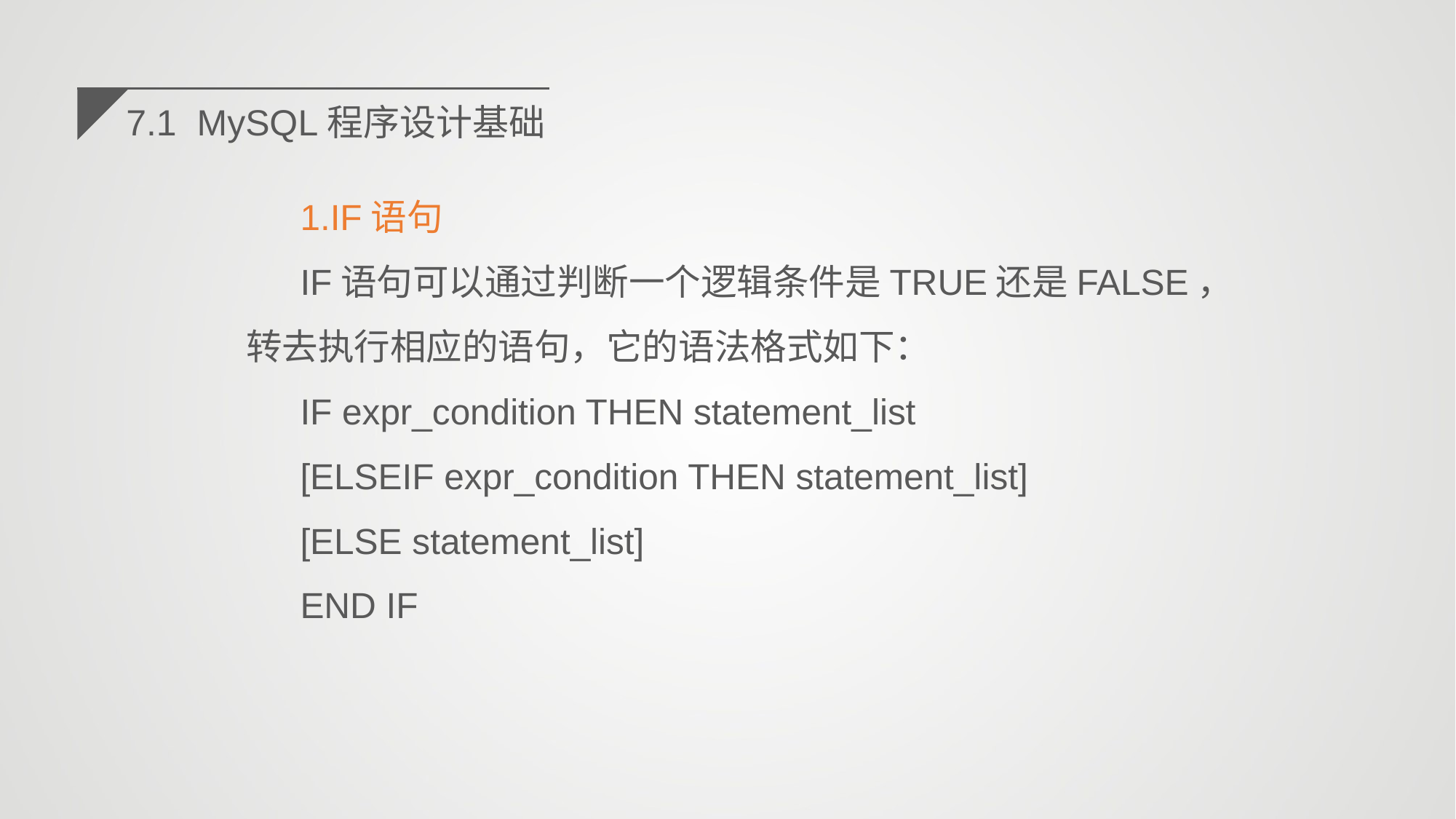

7.1  MySQL程序设计基础

1.IF语句
IF语句可以通过判断一个逻辑条件是TRUE还是FALSE，转去执行相应的语句，它的语法格式如下：
IF expr_condition THEN statement_list
[ELSEIF expr_condition THEN statement_list]
[ELSE statement_list]
END IF